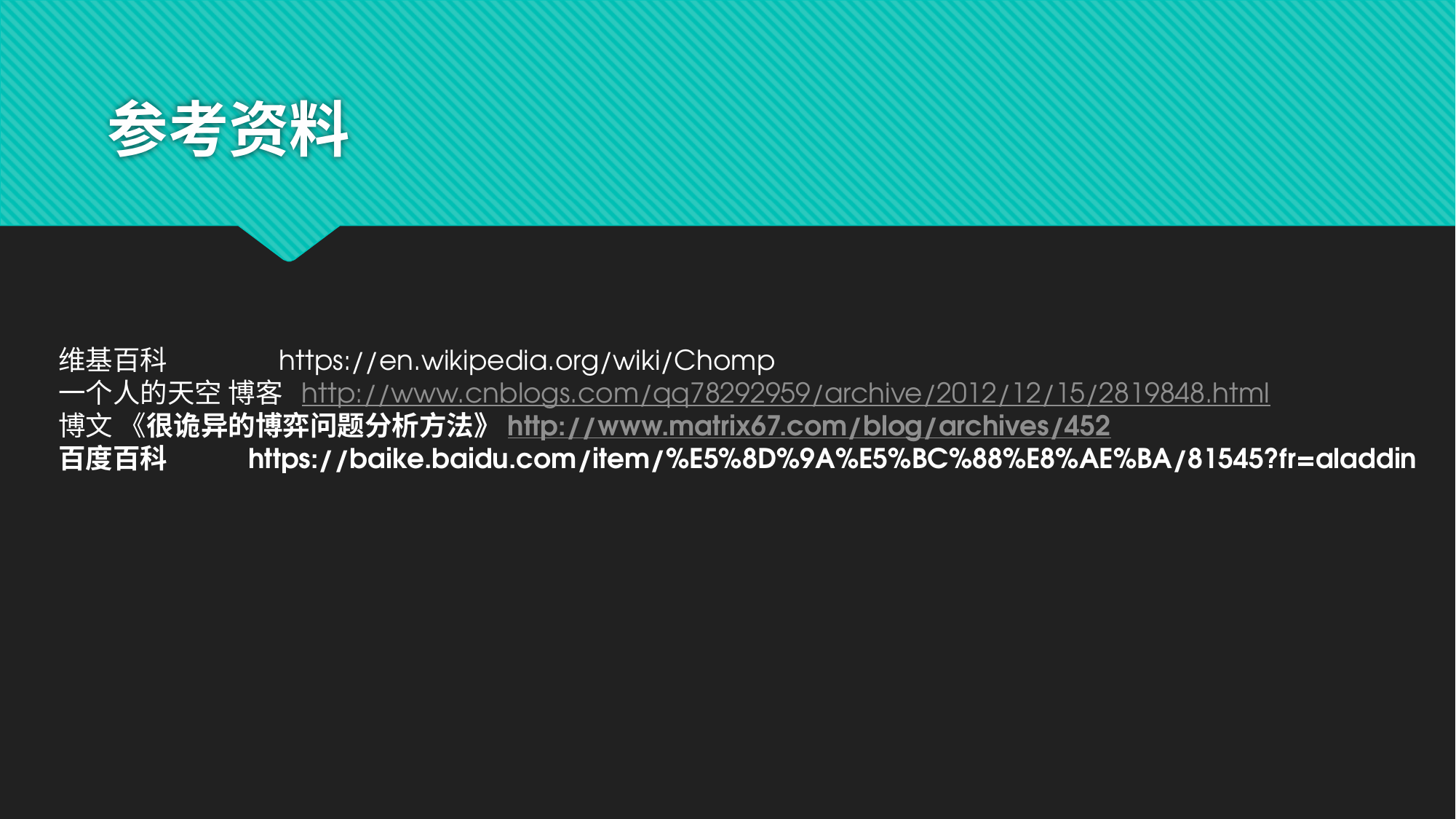

# 参考资料
维基百科                 https://en.wikipedia.org/wiki/Chomp
一个人的天空 博客  http://www.cnblogs.com/qq78292959/archive/2012/12/15/2819848.html
博文 《很诡异的博弈问题分析方法》http://www.matrix67.com/blog/archives/452
百度百科            https://baike.baidu.com/item/%E5%8D%9A%E5%BC%88%E8%AE%BA/81545?fr=aladdin